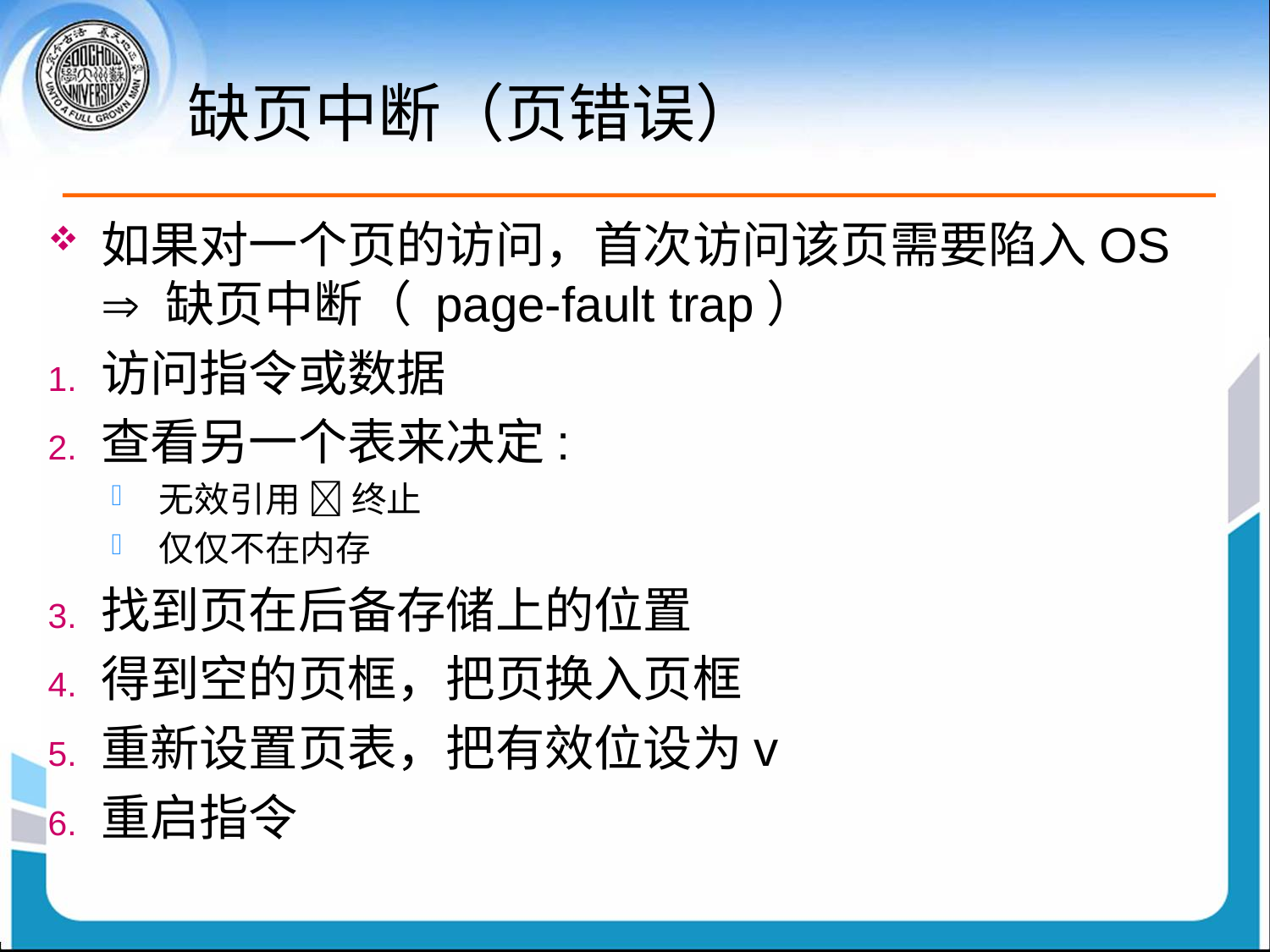

# 缺页中断（页错误）
如果对一个页的访问，首次访问该页需要陷入OS ⇒ 缺页中断（ page-fault trap）
访问指令或数据
查看另一个表来决定:
无效引用 ⇒ 终止
仅仅不在内存
找到页在后备存储上的位置
得到空的页框，把页换入页框
重新设置页表，把有效位设为v
重启指令